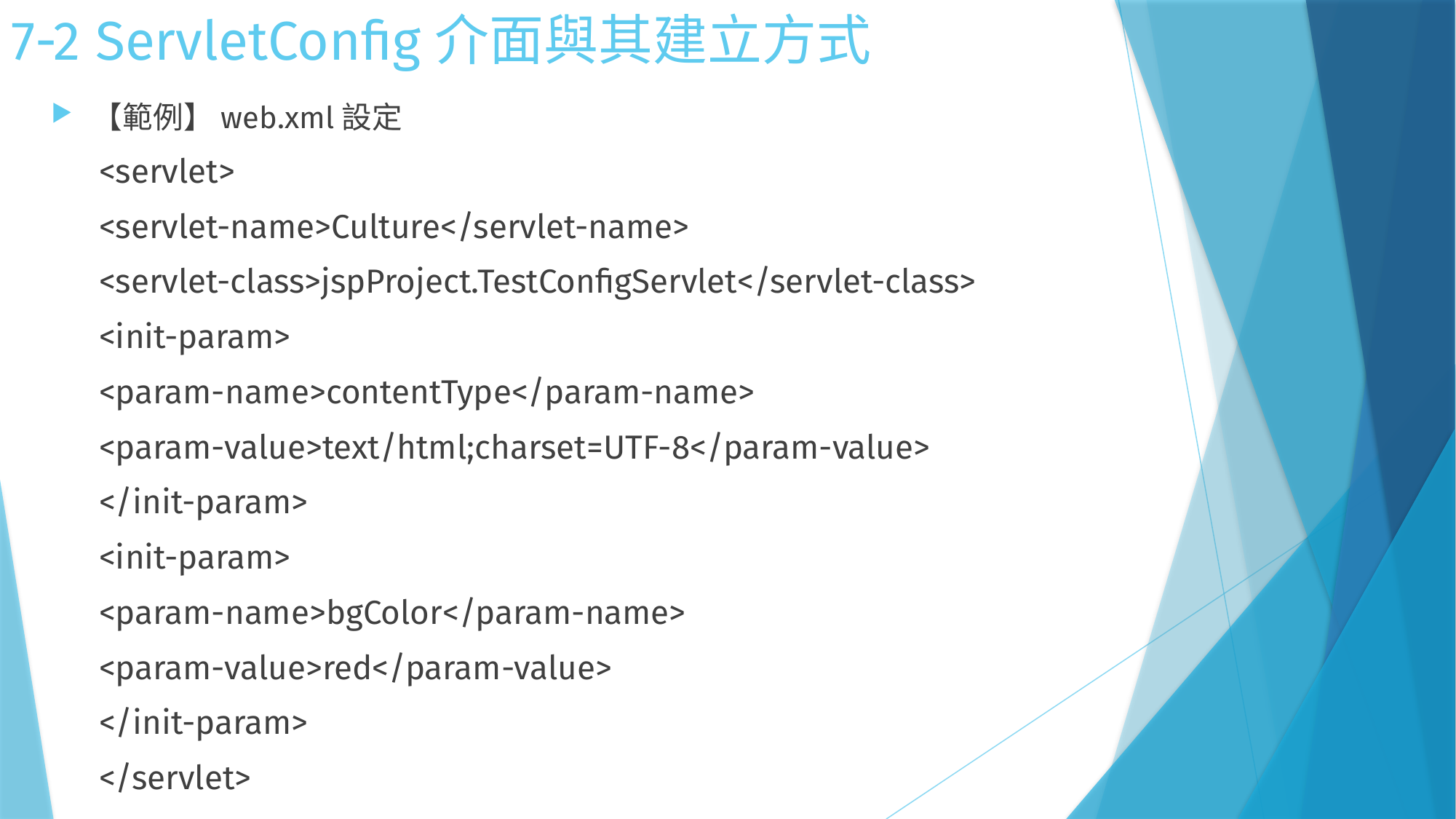

# 7-2 ServletConfig介面與其建立方式
【範例】web.xml設定
<servlet>
<servlet-name>Culture</servlet-name>
<servlet-class>jspProject.TestConfigServlet</servlet-class>
<init-param>
<param-name>contentType</param-name>
<param-value>text/html;charset=UTF-8</param-value>
</init-param>
<init-param>
<param-name>bgColor</param-name>
<param-value>red</param-value>
</init-param>
</servlet>